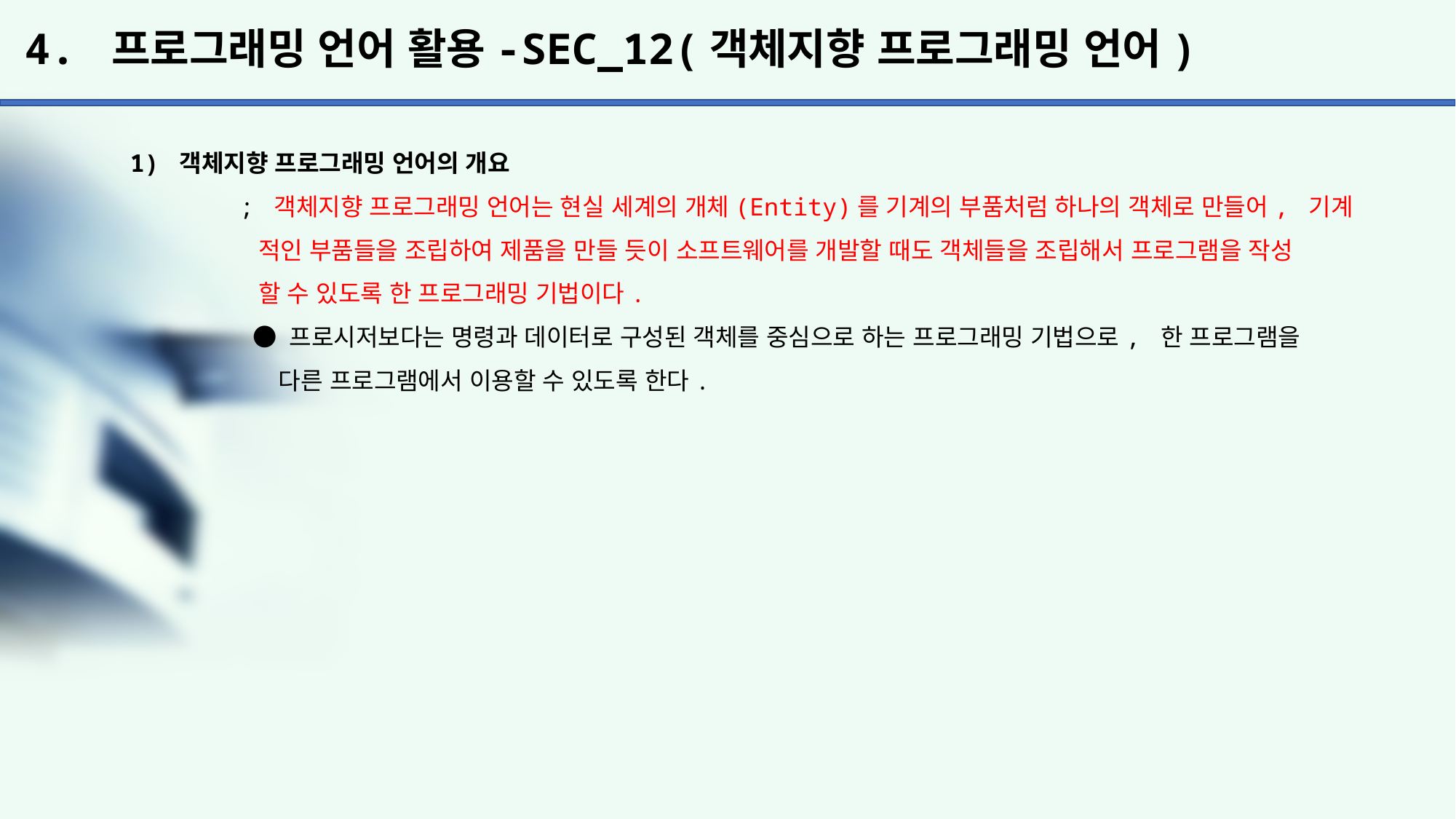

# 4. 프로그래밍 언어 활용-SEC_12(객체지향 프로그래밍 언어)
1) 객체지향 프로그래밍 언어의 개요
	; 객체지향 프로그래밍 언어는 현실 세계의 개체(Entity)를 기계의 부품처럼 하나의 객체로 만들어, 기계
	  적인 부품들을 조립하여 제품을 만들 듯이 소프트웨어를 개발할 때도 객체들을 조립해서 프로그램을 작성
	  할 수 있도록 한 프로그래밍 기법이다.
	  ● 프로시저보다는 명령과 데이터로 구성된 객체를 중심으로 하는 프로그래밍 기법으로, 한 프로그램을
	     다른 프로그램에서 이용할 수 있도록 한다.